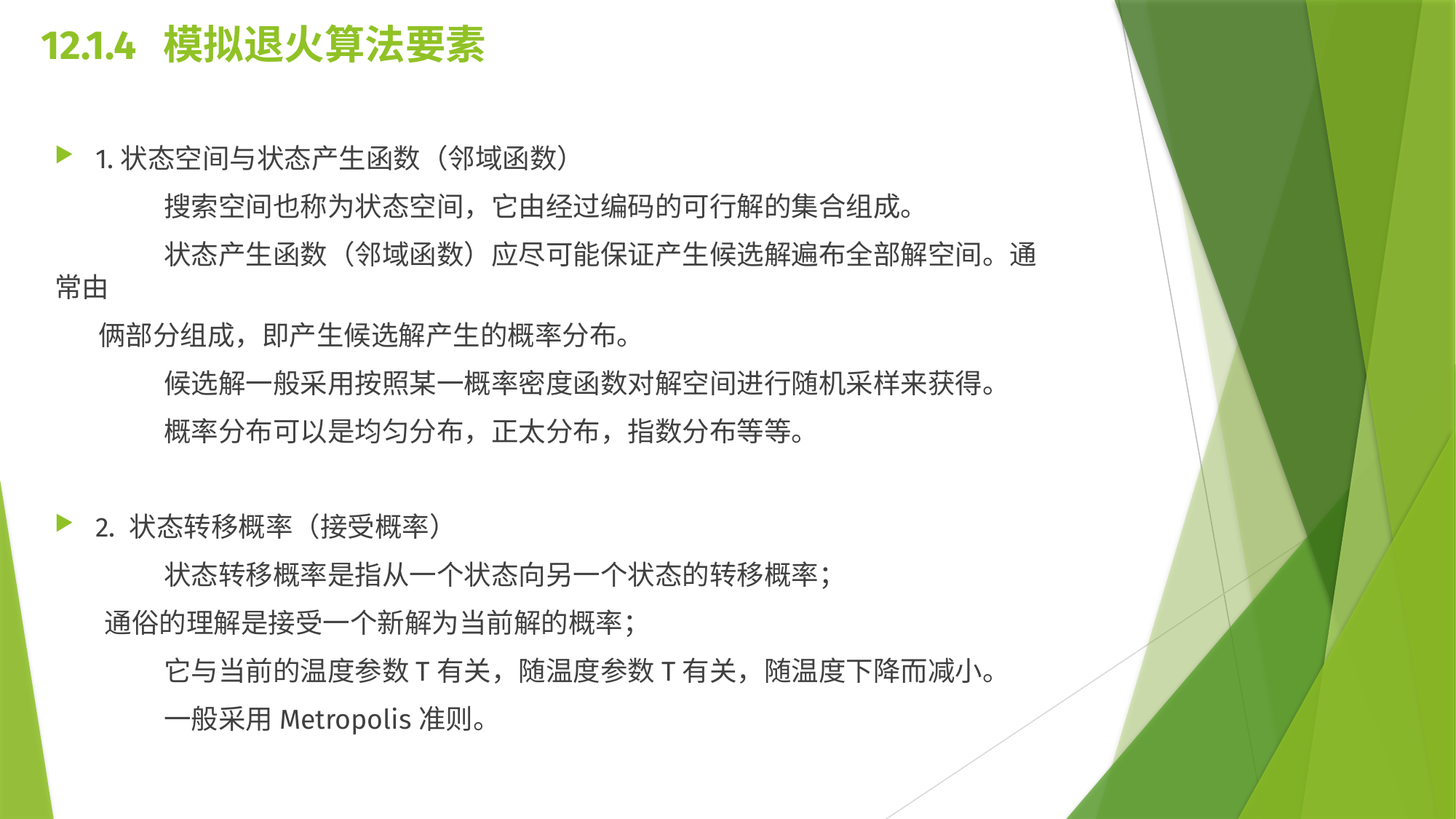

# 12.1.4  模拟退火算法要素
1.状态空间与状态产生函数（邻域函数）
	搜索空间也称为状态空间，它由经过编码的可行解的集合组成。
 	状态产生函数（邻域函数）应尽可能保证产生候选解遍布全部解空间。通常由
      俩部分组成，即产生候选解产生的概率分布。
	候选解一般采用按照某一概率密度函数对解空间进行随机采样来获得。
	概率分布可以是均匀分布，正太分布，指数分布等等。

2. 状态转移概率（接受概率）
	状态转移概率是指从一个状态向另一个状态的转移概率；
       通俗的理解是接受一个新解为当前解的概率；
	它与当前的温度参数T有关，随温度参数T有关，随温度下降而减小。
	一般采用Metropolis准则。